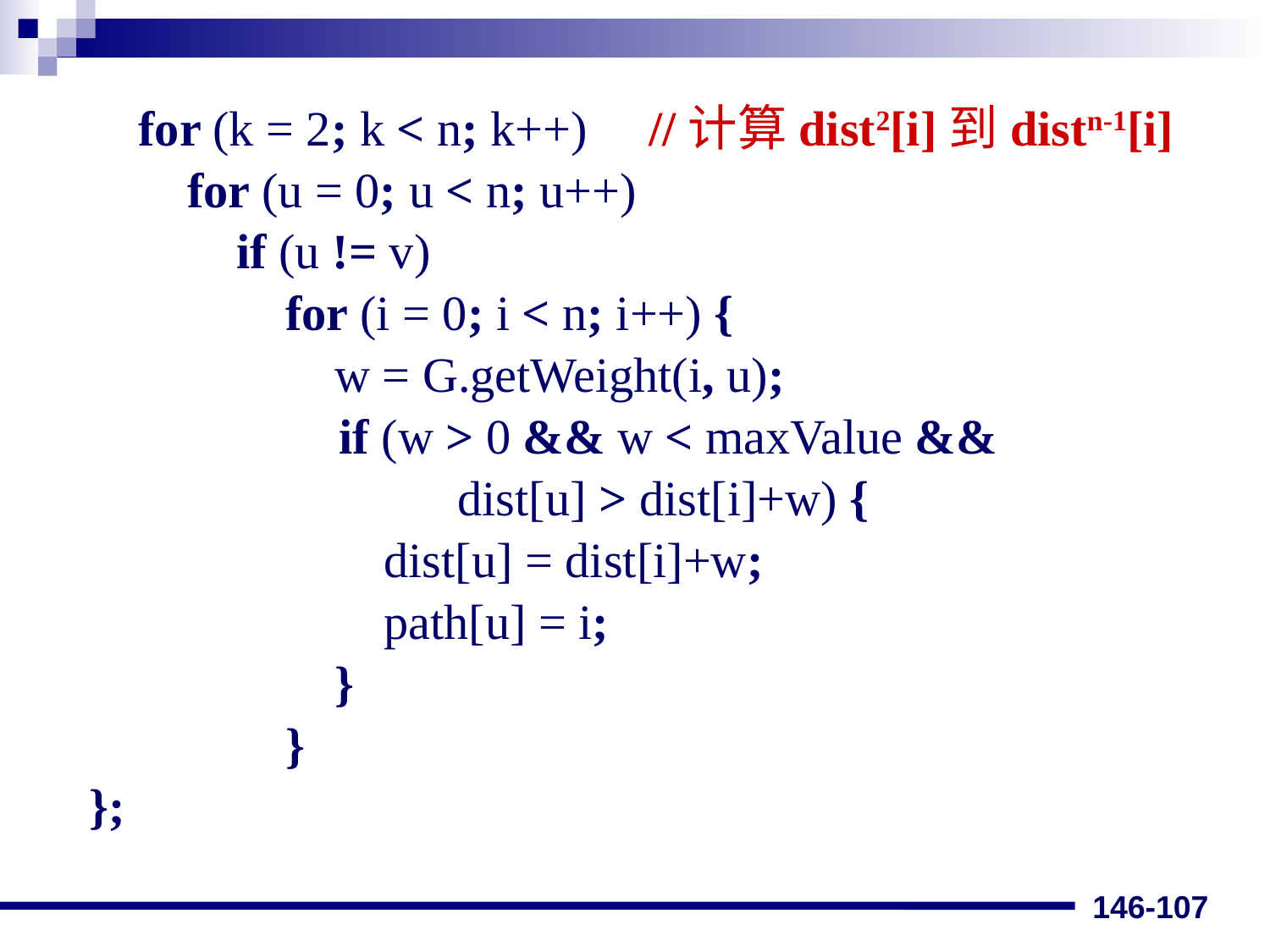

for (k = 2; k < n; k++)     //计算dist2[i]到distn-1[i]
        for (u = 0; u < n; u++)
            if (u != v)
                for (i = 0; i < n; i++) {
                    w = G.getWeight(i, u);
 	          if (w > 0 && w < maxValue &&
                              dist[u] > dist[i]+w) {
                        dist[u] = dist[i]+w;
                        path[u] = i;
                    }
                }
};
146-107